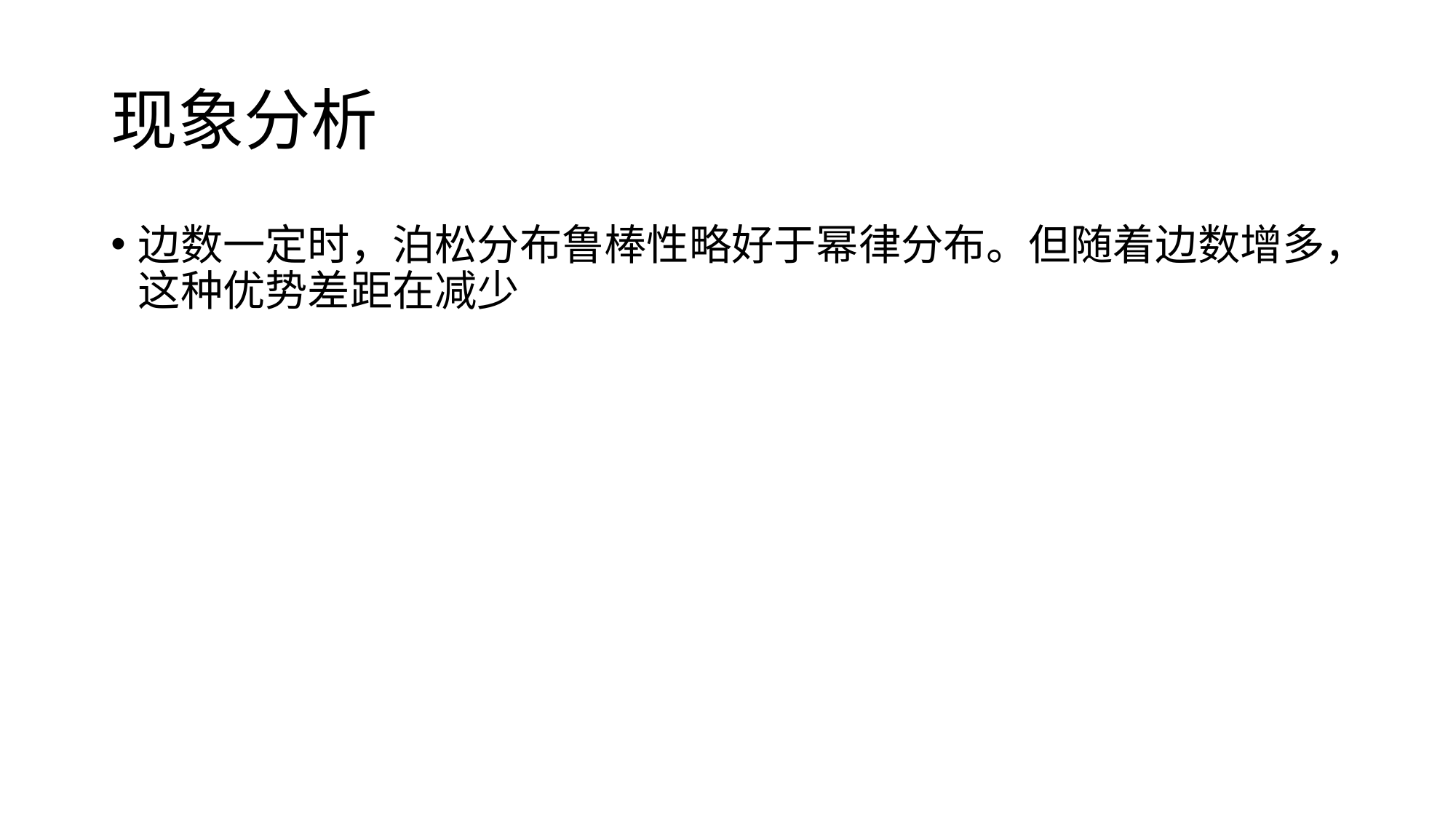

# 现象分析
边数一定时，泊松分布鲁棒性略好于幂律分布。但随着边数增多，这种优势差距在减少